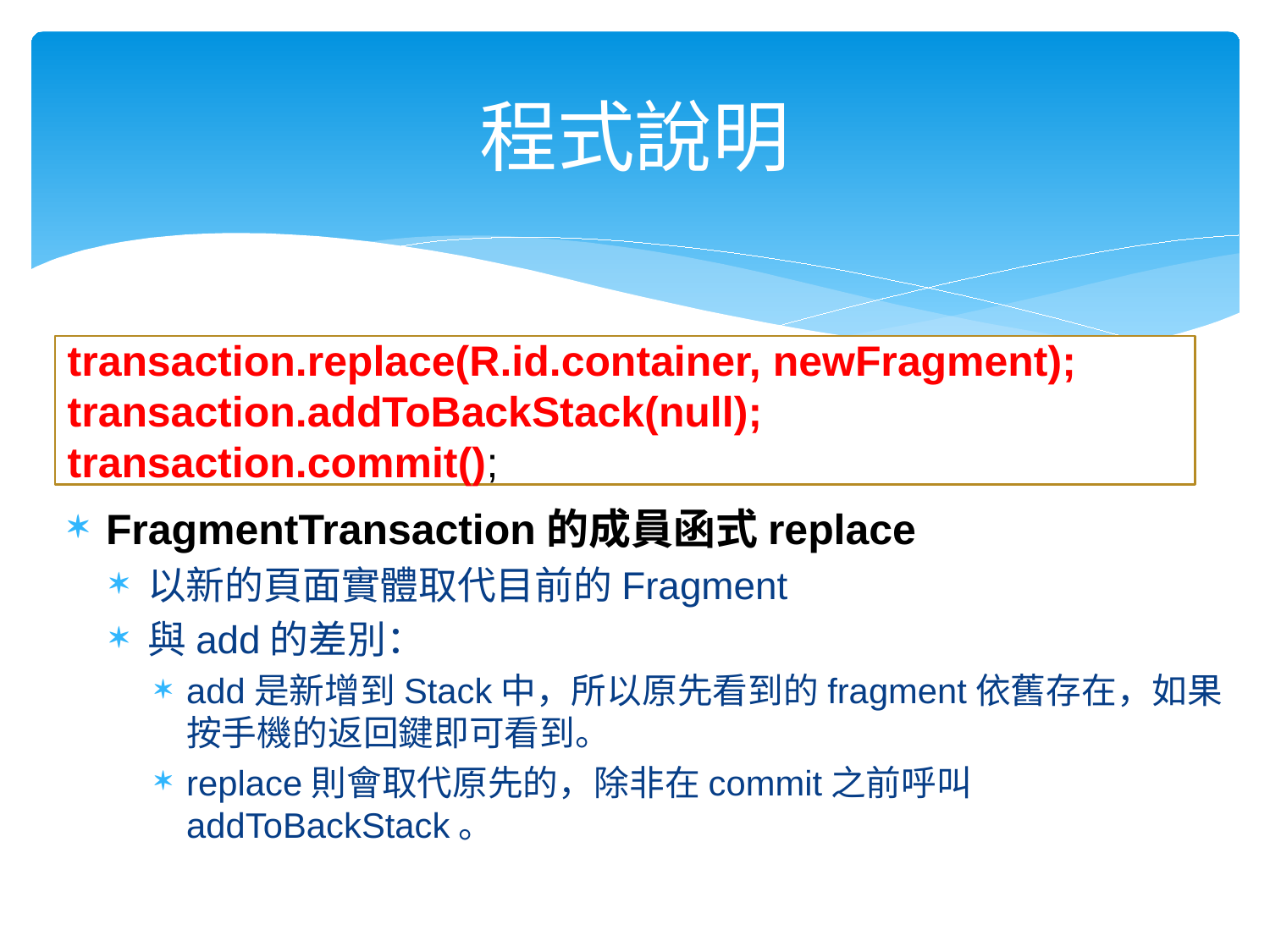

# 程式說明
transaction.replace(R.id.container, newFragment); transaction.addToBackStack(null);
transaction.commit();
FragmentTransaction的成員函式replace
以新的頁面實體取代目前的Fragment
與add的差別：
add是新增到Stack中，所以原先看到的fragment依舊存在，如果按手機的返回鍵即可看到。
replace則會取代原先的，除非在commit之前呼叫addToBackStack。